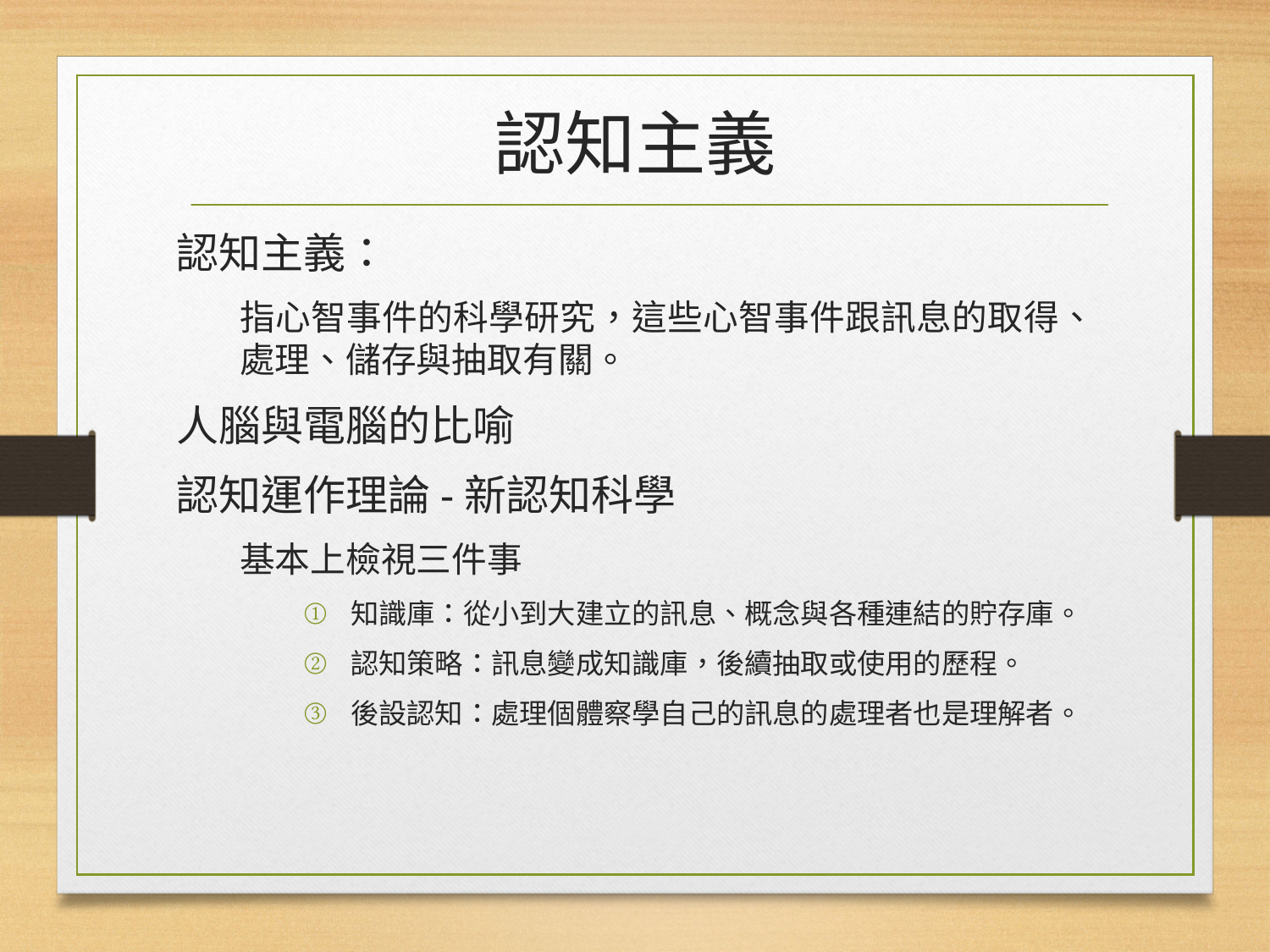

# 認知主義
認知主義：
指心智事件的科學研究，這些心智事件跟訊息的取得、處理、儲存與抽取有關。
人腦與電腦的比喻
認知運作理論-新認知科學
基本上檢視三件事
知識庫：從小到大建立的訊息、概念與各種連結的貯存庫。
認知策略：訊息變成知識庫，後續抽取或使用的歷程。
後設認知：處理個體察學自己的訊息的處理者也是理解者。